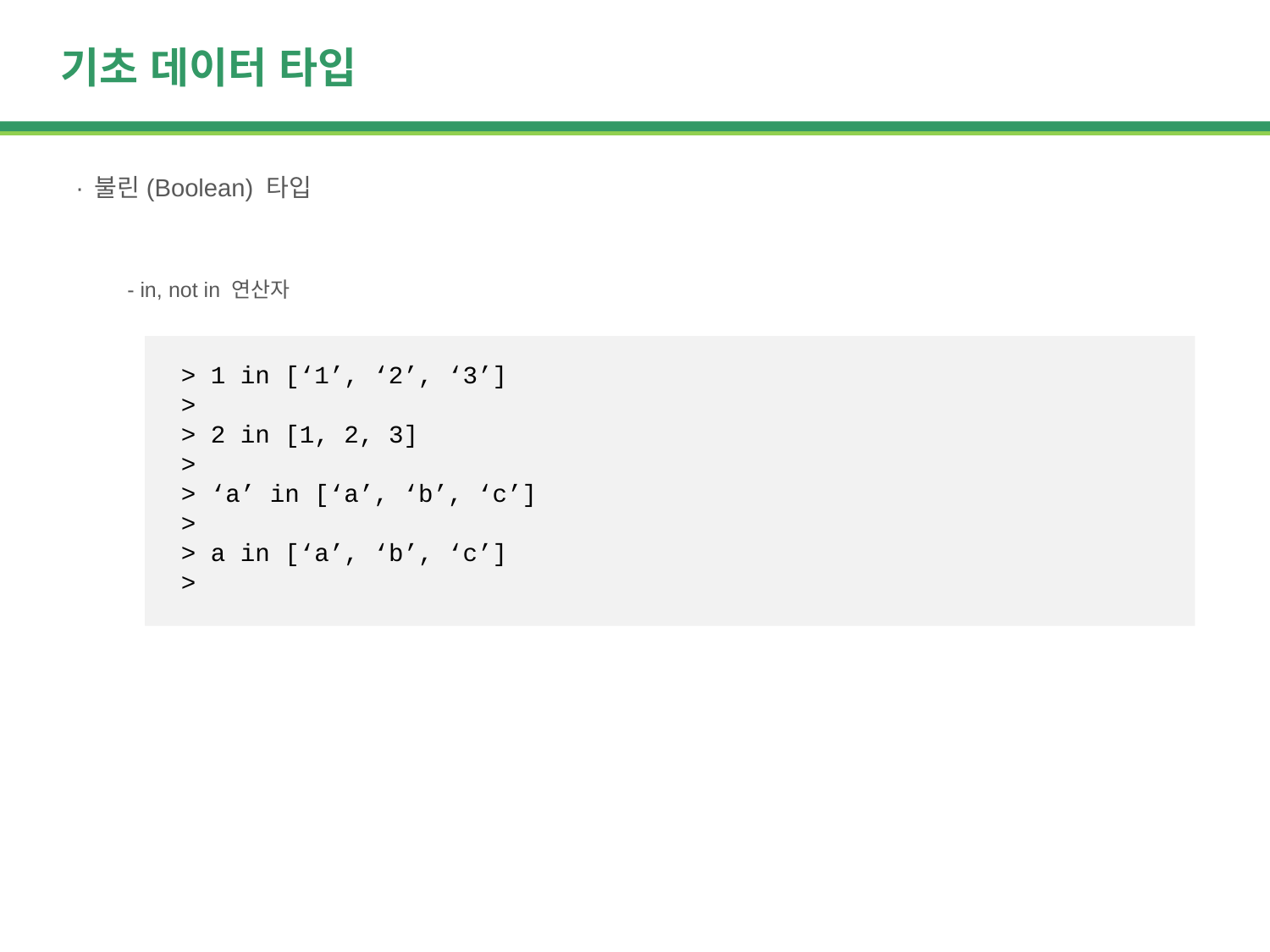

기초 데이터 타입

∙ 불린(Boolean) 타입
- in, not in 연산자

> 1 in [‘1’, ‘2’, ‘3’]
>
> 2 in [1, 2, 3]
>
> ‘a’ in [‘a’, ‘b’, ‘c’]
>
> a in [‘a’, ‘b’, ‘c’]
>